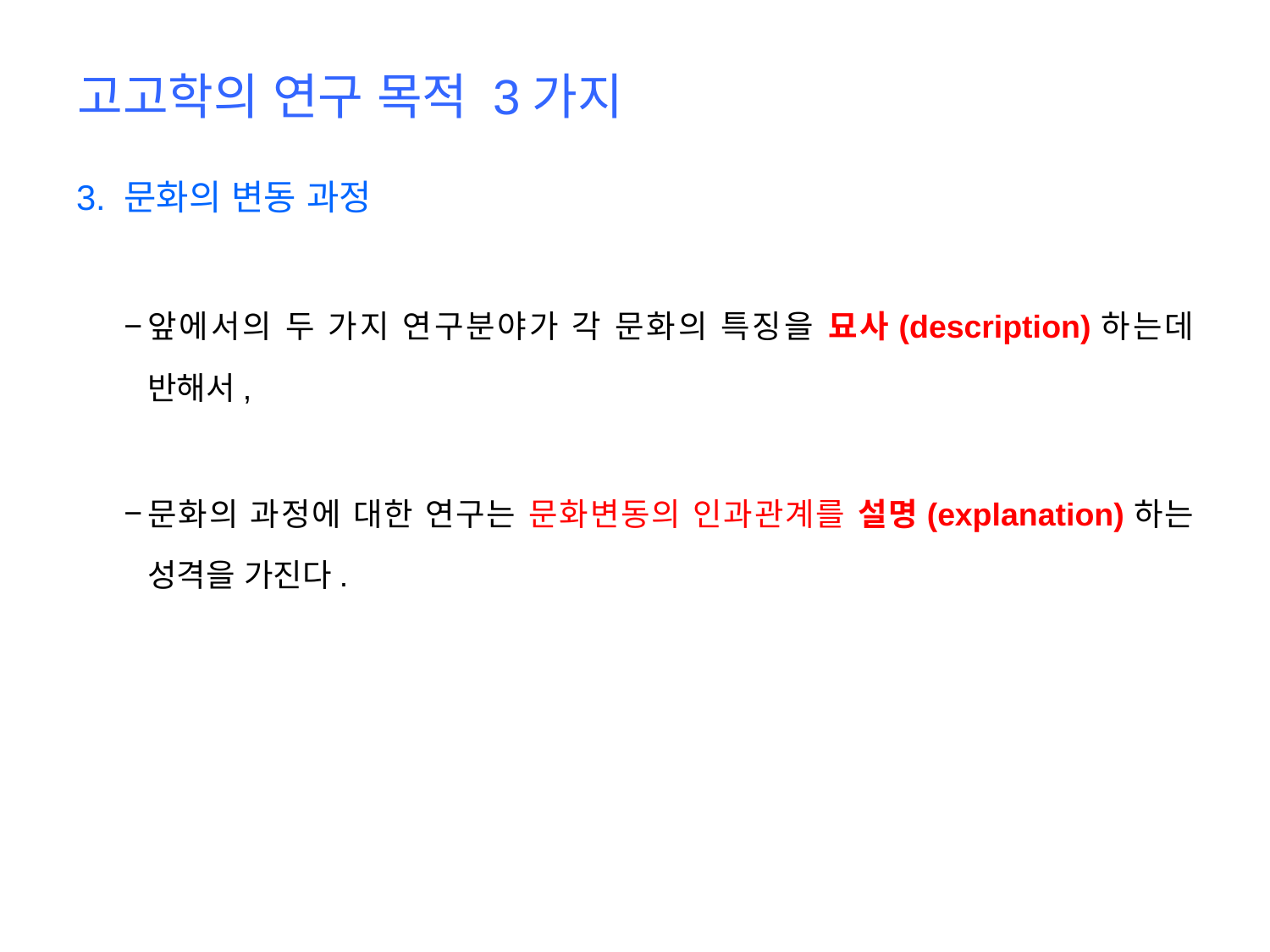

# 고고학의 연구 목적 3가지
3. 문화의 변동 과정

앞에서의 두 가지 연구분야가 각 문화의 특징을 묘사(description)하는데 반해서,

문화의 과정에 대한 연구는 문화변동의 인과관계를 설명(explanation)하는 성격을 가진다.